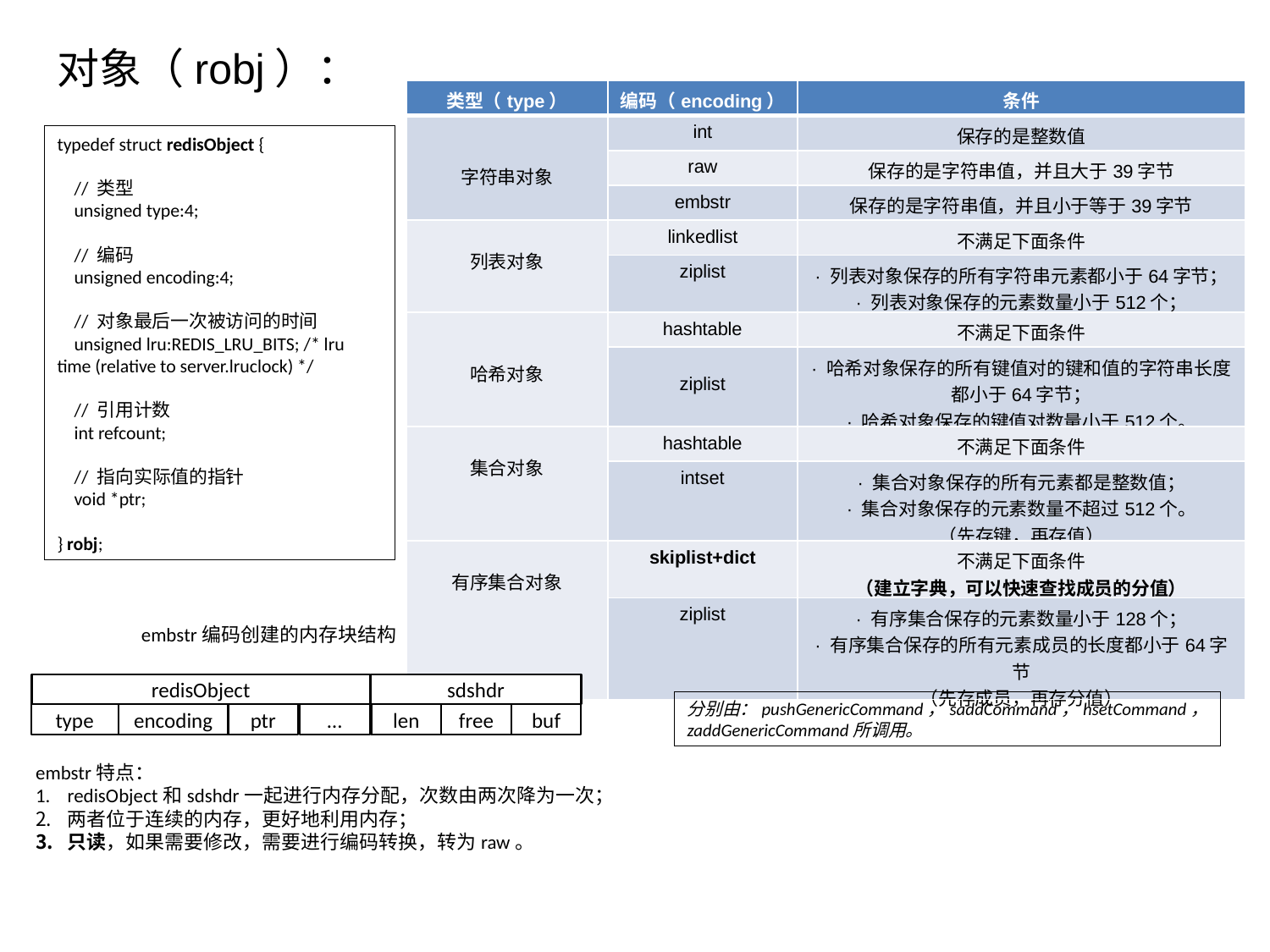

对象（robj）：
| 类型（type） | 编码（encoding） | 条件 |
| --- | --- | --- |
| 字符串对象 | int | 保存的是整数值 |
|  | raw | 保存的是字符串值，并且大于39字节 |
|  | embstr | 保存的是字符串值，并且小于等于39字节 |
| 列表对象 | linkedlist | 不满足下面条件 |
|  | ziplist | · 列表对象保存的所有字符串元素都小于64字节； · 列表对象保存的元素数量小于512个； |
| 哈希对象 | hashtable | 不满足下面条件 |
|  | ziplist | · 哈希对象保存的所有键值对的键和值的字符串长度都小于64字节； · 哈希对象保存的键值对数量小于512个。 |
| 集合对象 | hashtable | 不满足下面条件 |
|  | intset | · 集合对象保存的所有元素都是整数值； · 集合对象保存的元素数量不超过512个。 （先存键，再存值） |
| 有序集合对象 | skiplist+dict | 不满足下面条件 （建立字典，可以快速查找成员的分值） |
|  | ziplist | · 有序集合保存的元素数量小于128个； · 有序集合保存的所有元素成员的长度都小于64字节 （先存成员，再存分值） |
typedef struct redisObject {

    // 类型
    unsigned type:4;

    // 编码
    unsigned encoding:4;

    // 对象最后一次被访问的时间
    unsigned lru:REDIS_LRU_BITS; /* lru time (relative to server.lruclock) */

    // 引用计数
    int refcount;

    // 指向实际值的指针
    void *ptr;

} robj;
embstr编码创建的内存块结构
redisObject
sdshdr
type
encoding
ptr
…
len
free
buf
embstr特点：
redisObject和sdshdr一起进行内存分配，次数由两次降为一次；
两者位于连续的内存，更好地利用内存；
只读，如果需要修改，需要进行编码转换，转为raw。
分别由：pushGenericCommand，saddCommand，hsetCommand，
zaddGenericCommand所调用。